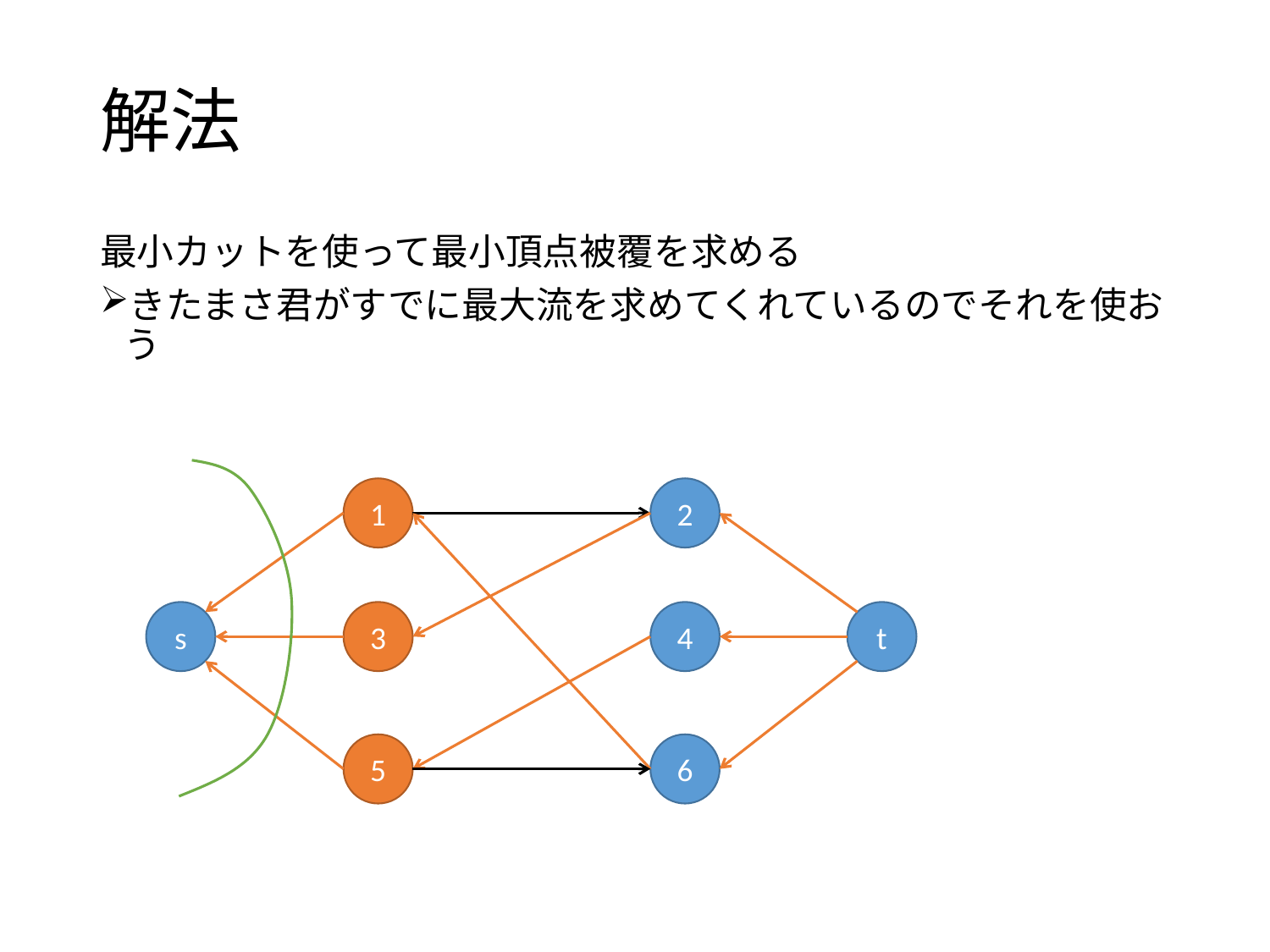

# 解法
最小カットを使って最小頂点被覆を求める
きたまさ君がすでに最大流を求めてくれているのでそれを使おう

1
2
t
s
4
3
5
6